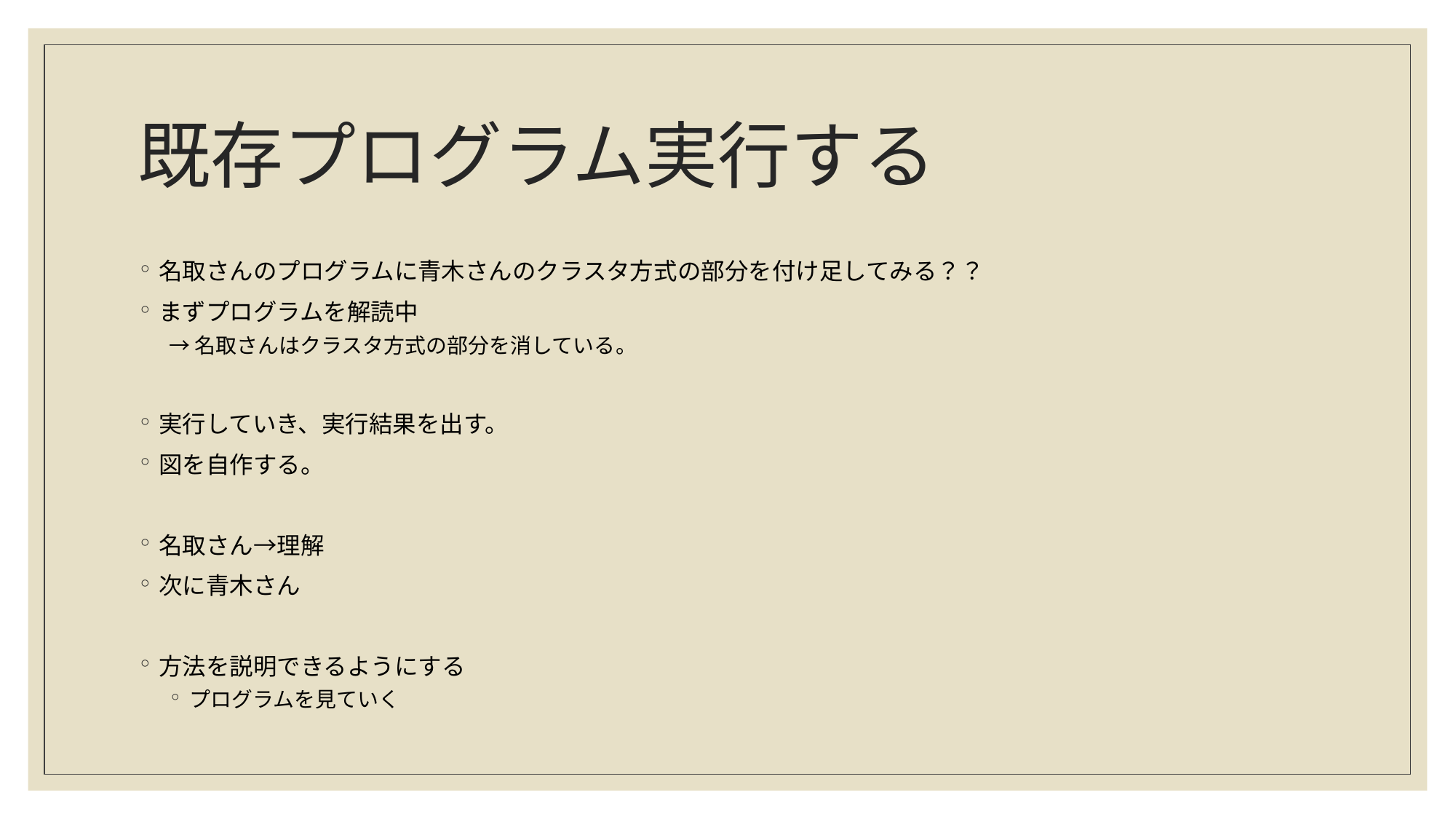

# 既存プログラム実行する
名取さんのプログラムに青木さんのクラスタ方式の部分を付け足してみる？？
まずプログラムを解読中
→名取さんはクラスタ方式の部分を消している。

実行していき、実行結果を出す。
図を自作する。

名取さん→理解
次に青木さん

方法を説明できるようにする
プログラムを見ていく